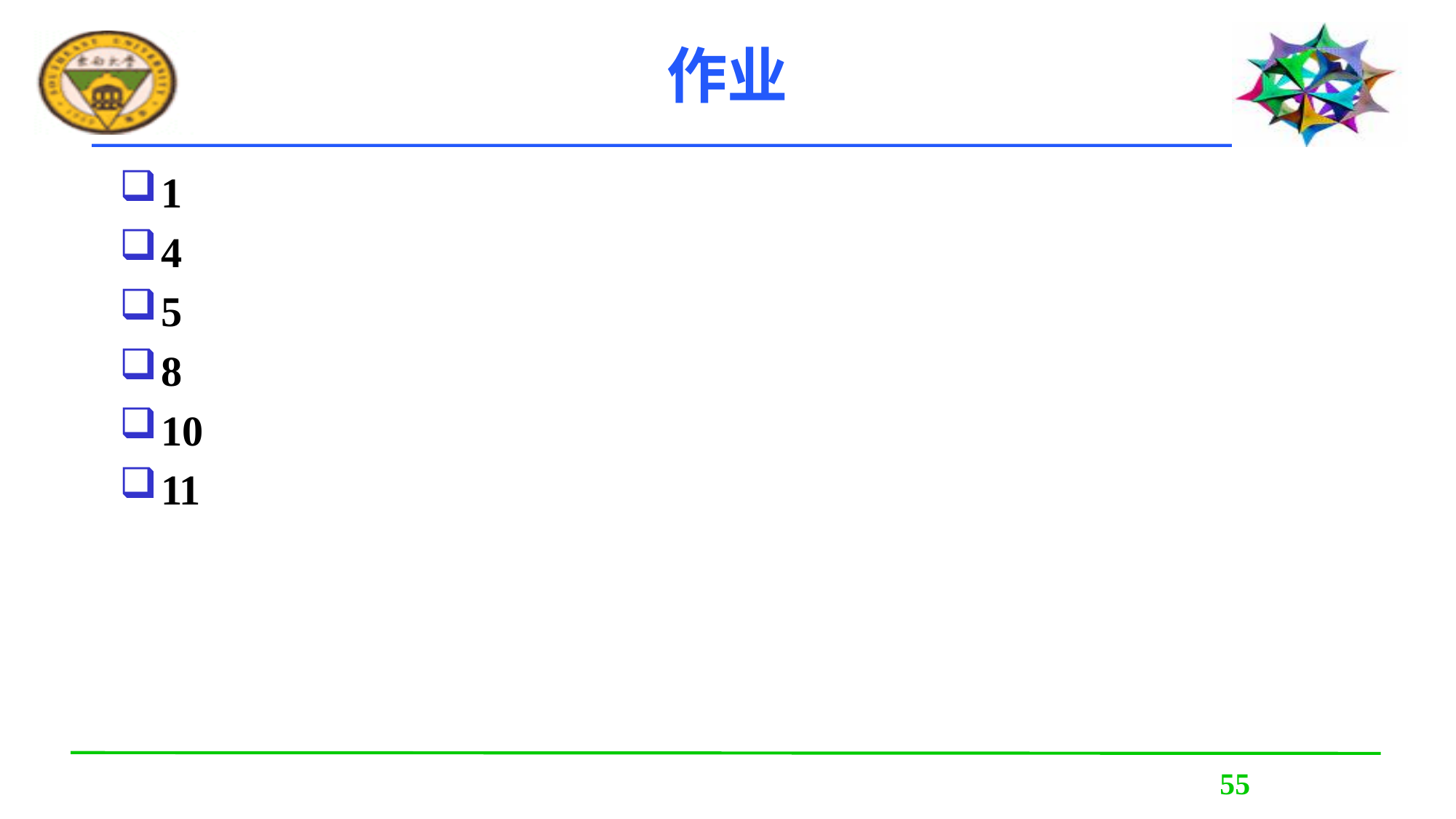

# 作业
1
4
5
8
10
11